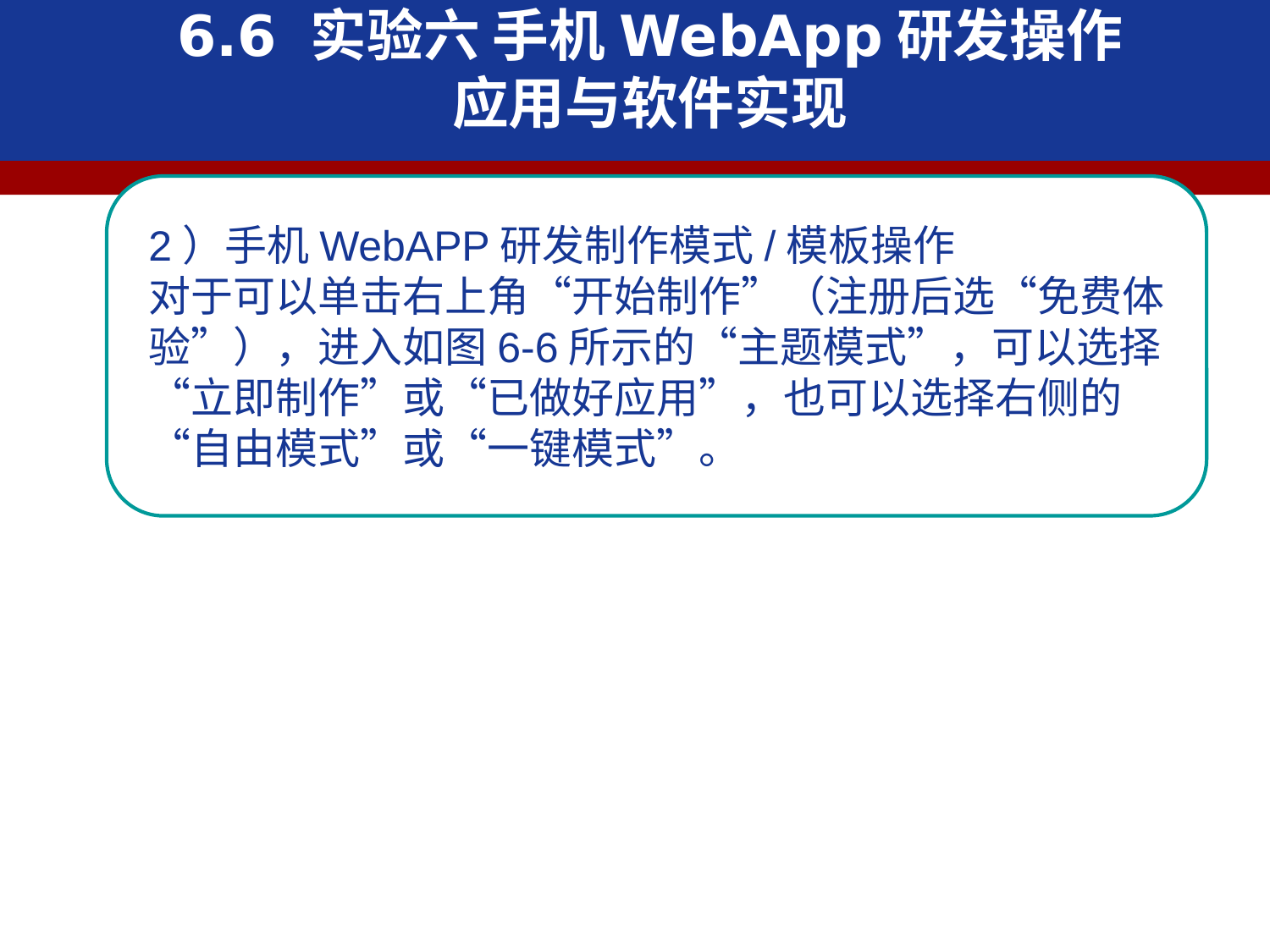

6.6 实验六 手机WebApp研发操作
应用与软件实现

2）手机WebAPP研发制作模式/模板操作
对于可以单击右上角“开始制作”（注册后选“免费体验”），进入如图6-6所示的“主题模式”，可以选择“立即制作”或“已做好应用”，也可以选择右侧的“自由模式”或“一键模式”。